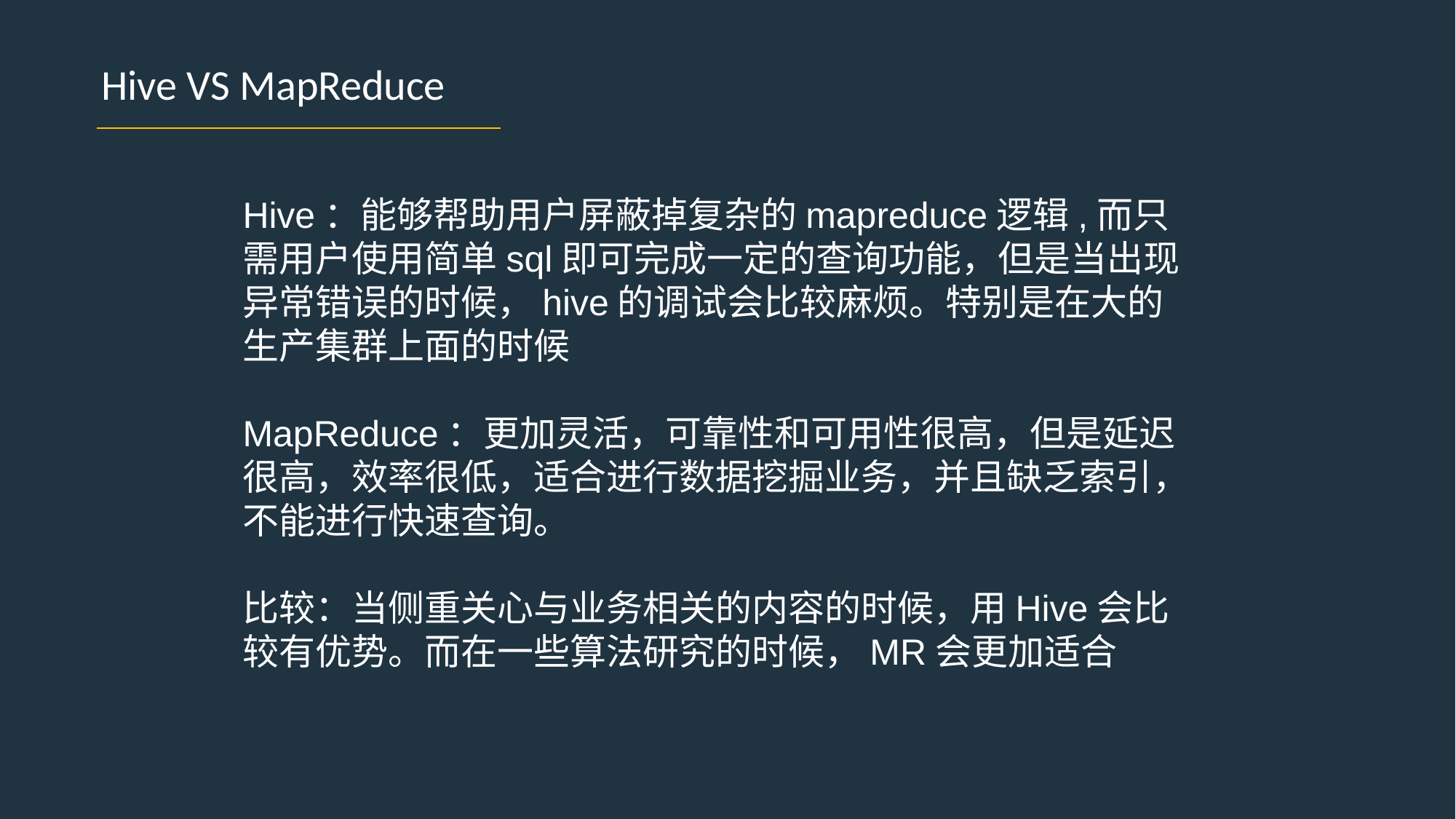

Hive VS MapReduce

Hive：能够帮助用户屏蔽掉复杂的mapreduce逻辑,而只需用户使用简单sql即可完成一定的查询功能，但是当出现异常错误的时候，hive的调试会比较麻烦。特别是在大的生产集群上面的时候
MapReduce：更加灵活，可靠性和可用性很高，但是延迟很高，效率很低，适合进行数据挖掘业务，并且缺乏索引，不能进行快速查询。
比较：当侧重关心与业务相关的内容的时候，用Hive会比较有优势。而在一些算法研究的时候，MR会更加适合